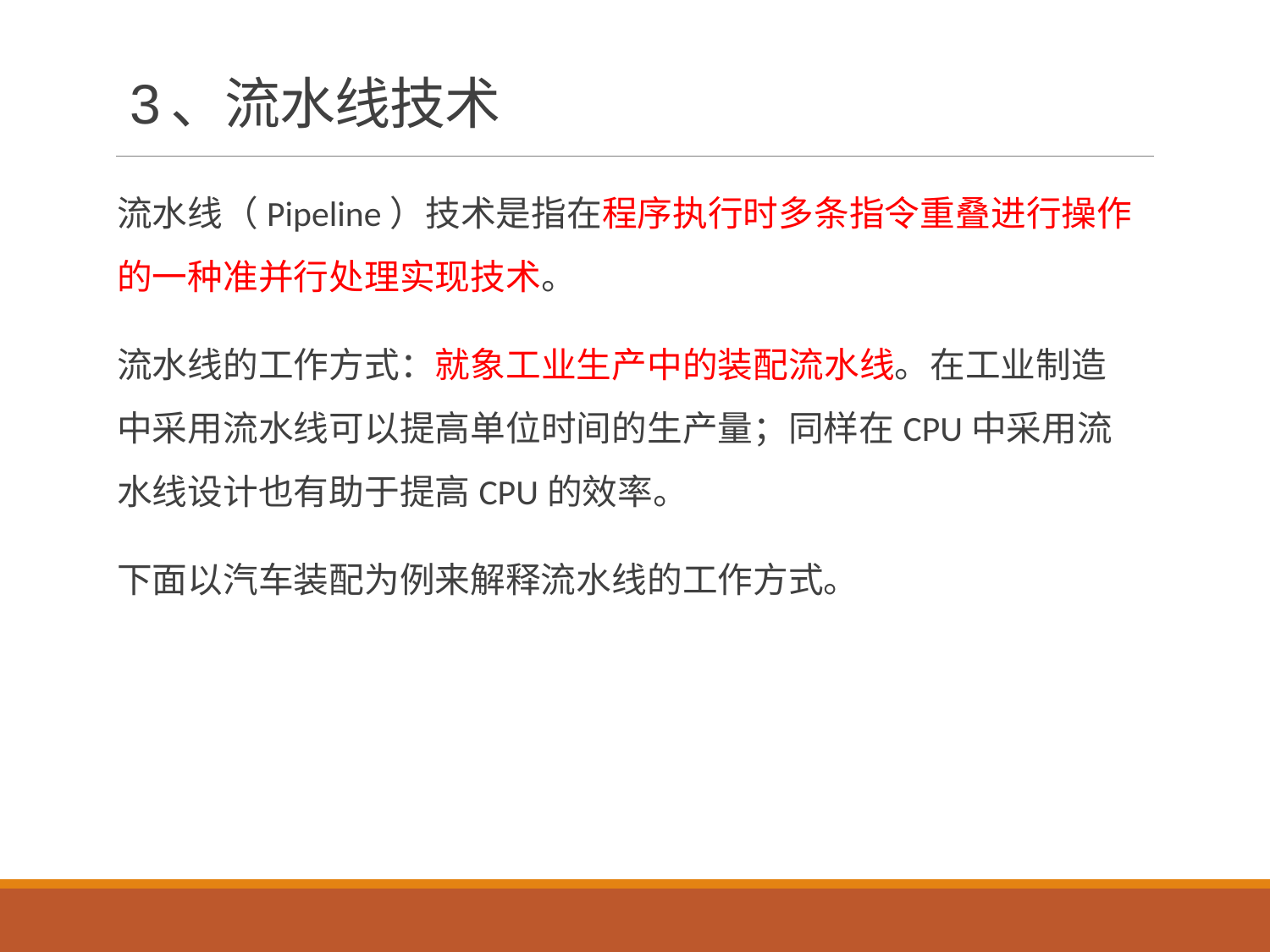

# 3、流水线技术
流水线（Pipeline）技术是指在程序执行时多条指令重叠进行操作的一种准并行处理实现技术。
流水线的工作方式：就象工业生产中的装配流水线。在工业制造中采用流水线可以提高单位时间的生产量；同样在CPU中采用流水线设计也有助于提高CPU的效率。
下面以汽车装配为例来解释流水线的工作方式。